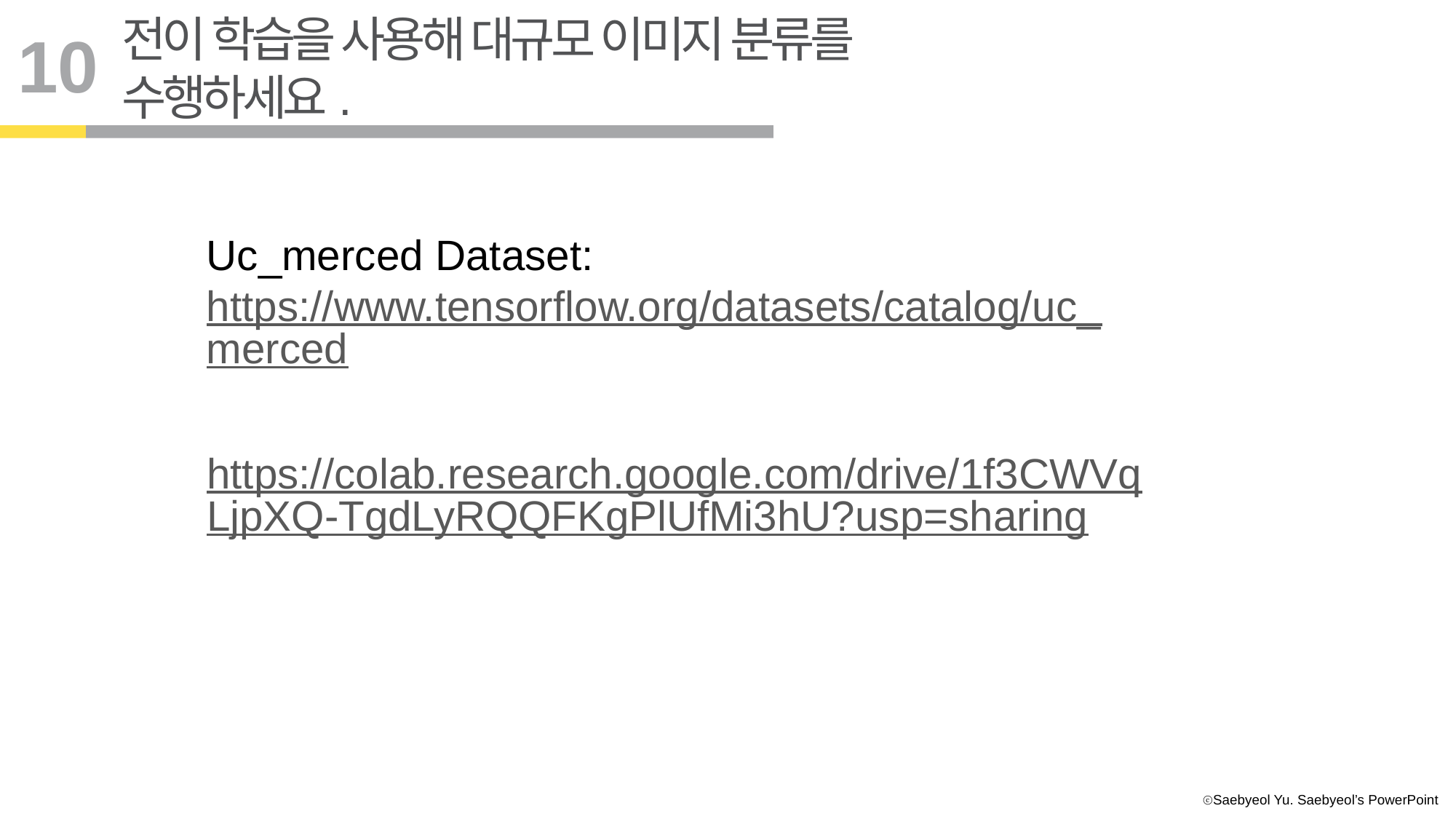

전이 학습을 사용해 대규모 이미지 분류를
수행하세요.
10

Uc_merced Dataset: https://www.tensorflow.org/datasets/catalog/uc_merced
https://colab.research.google.com/drive/1f3CWVqLjpXQ-TgdLyRQQFKgPlUfMi3hU?usp=sharing